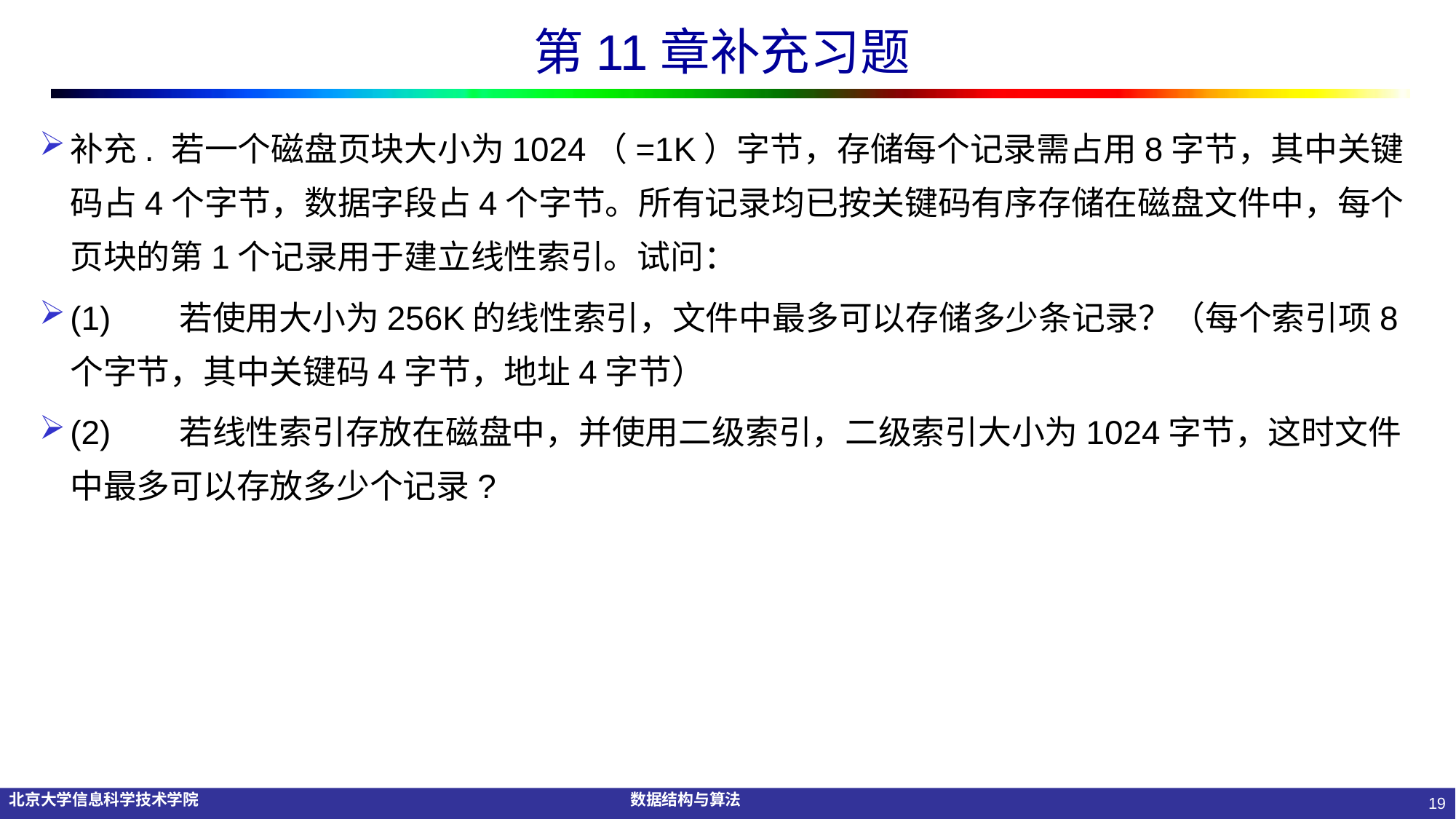

# 第11章补充习题
补充. 若一个磁盘页块大小为1024（=1K）字节，存储每个记录需占用8字节，其中关键码占4个字节，数据字段占4个字节。所有记录均已按关键码有序存储在磁盘文件中，每个页块的第1个记录用于建立线性索引。试问：
(1)	若使用大小为256K的线性索引，文件中最多可以存储多少条记录？（每个索引项8个字节，其中关键码4字节，地址4字节）
(2)	若线性索引存放在磁盘中，并使用二级索引，二级索引大小为1024字节，这时文件中最多可以存放多少个记录?

19